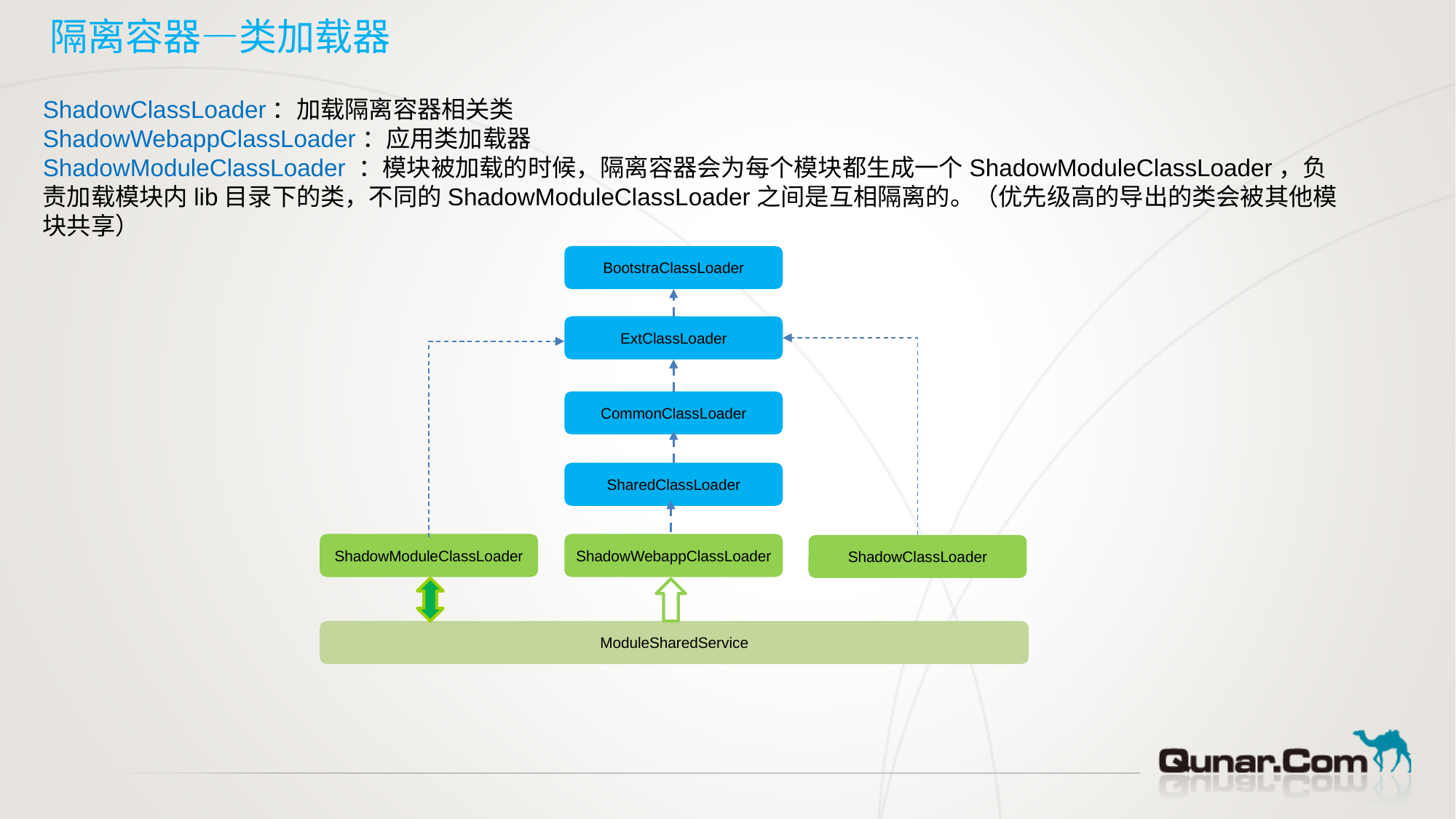

# 隔离容器—类加载器
ShadowClassLoader：加载隔离容器相关类
ShadowWebappClassLoader：应用类加载器
ShadowModuleClassLoader ：模块被加载的时候，隔离容器会为每个模块都生成一个ShadowModuleClassLoader，负责加载模块内lib目录下的类，不同的ShadowModuleClassLoader之间是互相隔离的。（优先级高的导出的类会被其他模块共享）
BootstraClassLoader
ExtClassLoader
CommonClassLoader
SharedClassLoader
ShadowModuleClassLoader
ShadowWebappClassLoader
ShadowClassLoader

ModuleSharedService